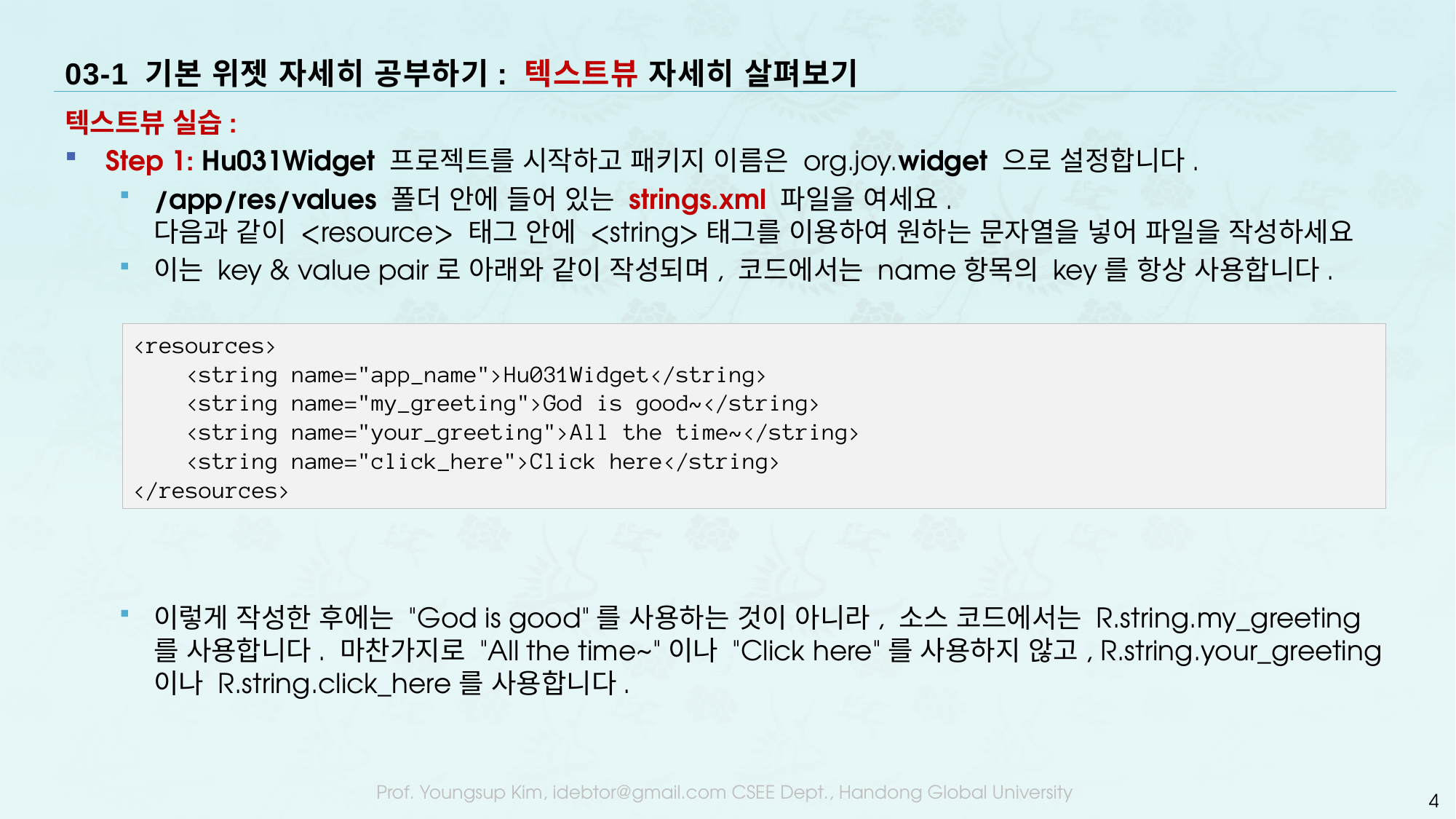

# 03-1 기본 위젯 자세히 공부하기: 텍스트뷰 자세히 살펴보기
텍스트뷰 실습:
Step 1: Hu031Widget 프로젝트를 시작하고 패키지 이름은 org.joy.widget 으로 설정합니다.
/app/res/values 폴더 안에 들어 있는 strings.xml 파일을 여세요.
다음과 같이 <resource> 태그 안에 <string>태그를 이용하여 원하는 문자열을 넣어 파일을 작성하세요
이는 key & value pair로 아래와 같이 작성되며, 코드에서는 name항목의 key를 항상 사용합니다.

이렇게 작성한 후에는 "God is good"를 사용하는 것이 아니라, 소스 코드에서는 R.string.my_greeting 를 사용합니다. 마찬가지로 "All the time~"이나 "Click here"를 사용하지 않고, R.string.your_greeting 이나 R.string.click_here를 사용합니다.

<resources>
    <string name="app_name">Hu031Widget</string>
    <string name="my_greeting">God is good~</string>
    <string name="your_greeting">All the time~</string>
    <string name="click_here">Click here</string>
</resources>
4